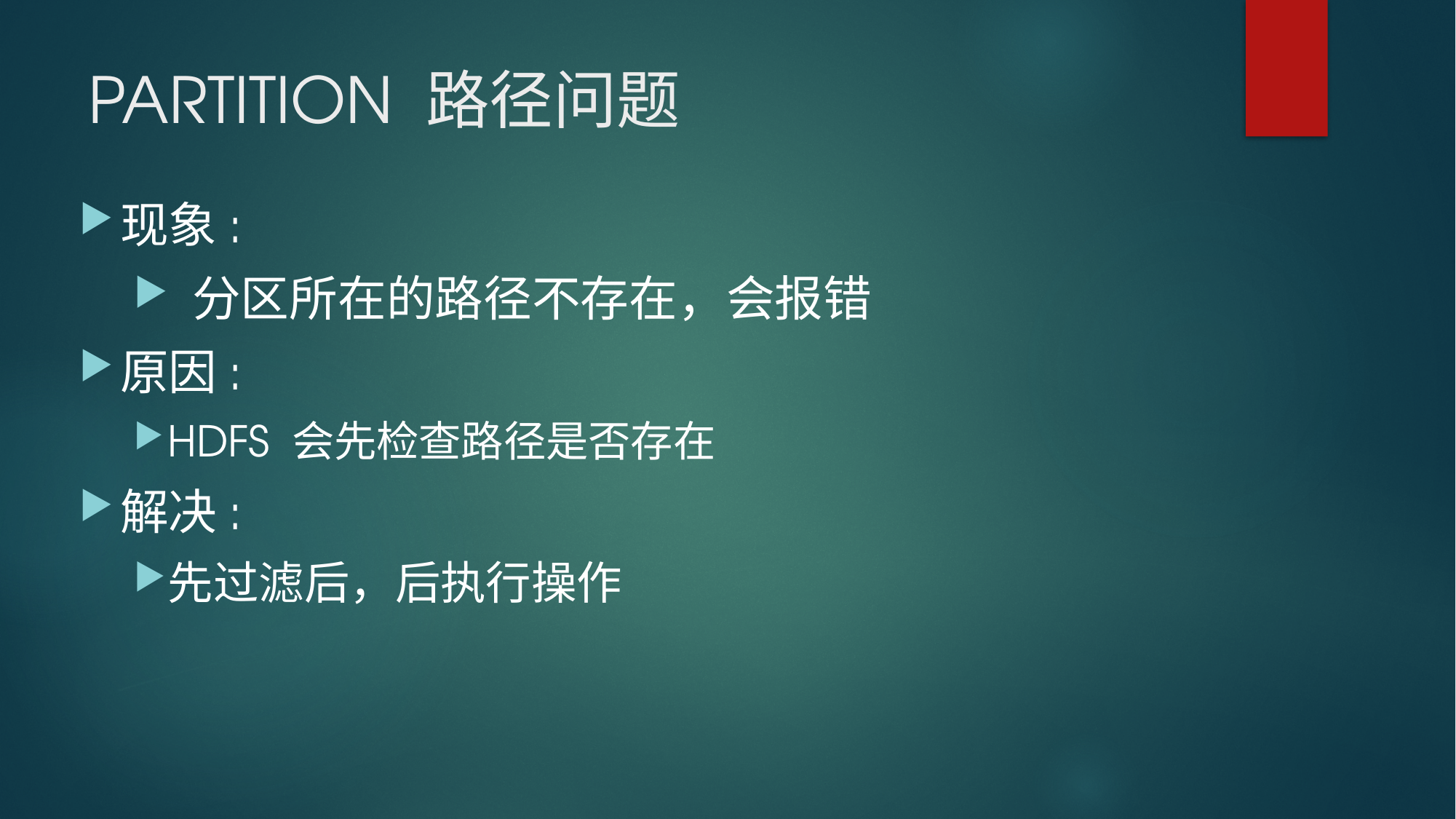

# PARTITION 路径问题
现象:
 分区所在的路径不存在，会报错
原因:
HDFS 会先检查路径是否存在
解决:
先过滤后，后执行操作